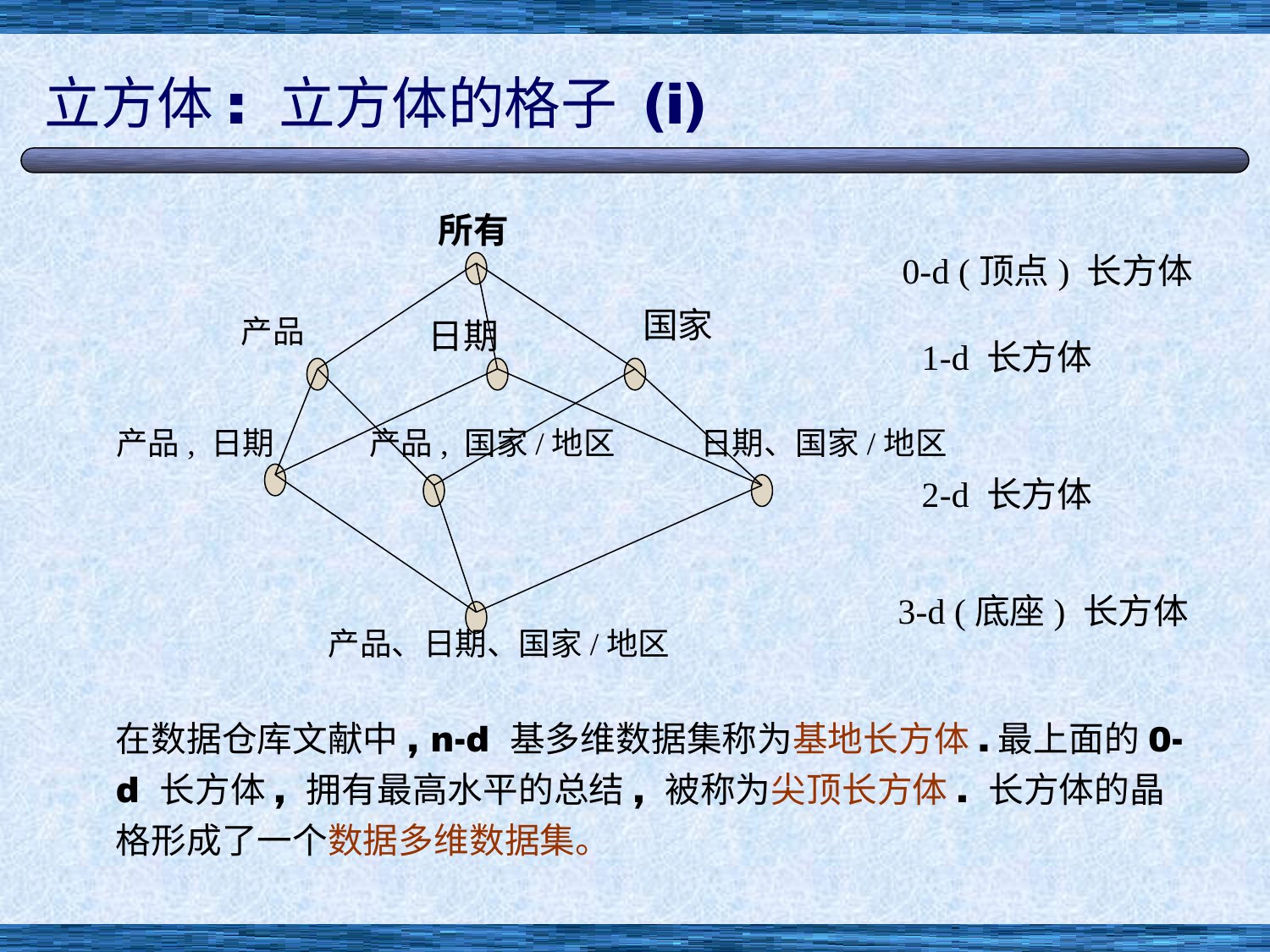

# 立方体: 立方体的格子 (i)
所有
0-d (顶点) 长方体

国家
产品
日期
1-d 长方体

产品, 日期
产品, 国家/地区
日期、国家/地区

2-d 长方体

3-d (底座) 长方体

产品、日期、国家/地区
在数据仓库文献中, n-d 基多维数据集称为基地长方体.最上面的0-d 长方体, 拥有最高水平的总结, 被称为尖顶长方体. 长方体的晶格形成了一个数据多维数据集。